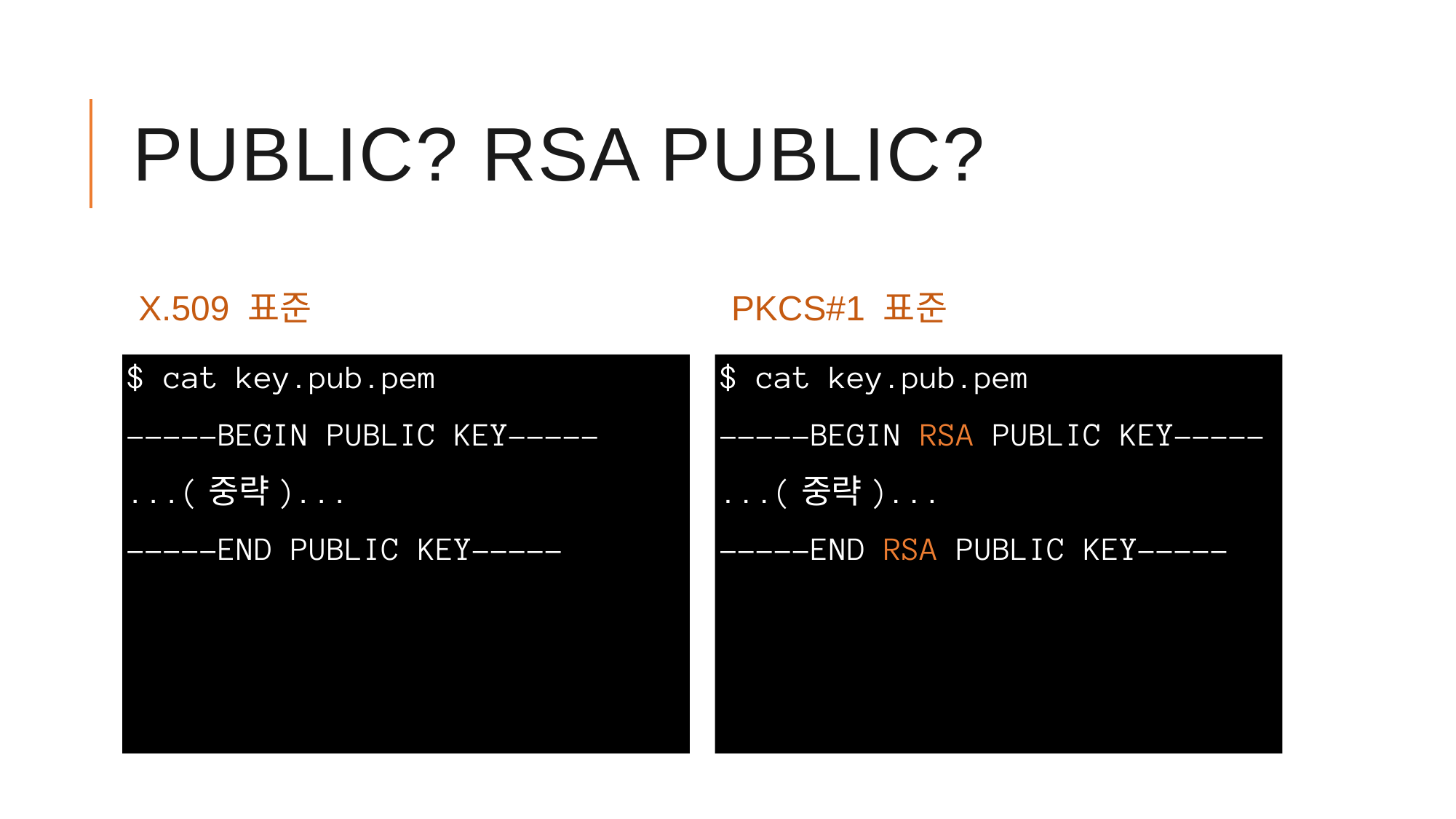

# PUBLIC? RSA PUBLIC?
X.509 표준
PKCS#1 표준
$ cat key.pub.pem
-----BEGIN PUBLIC KEY-----
...(중략)...
-----END PUBLIC KEY-----

$ cat key.pub.pem
-----BEGIN RSA PUBLIC KEY-----
...(중략)...
-----END RSA PUBLIC KEY-----